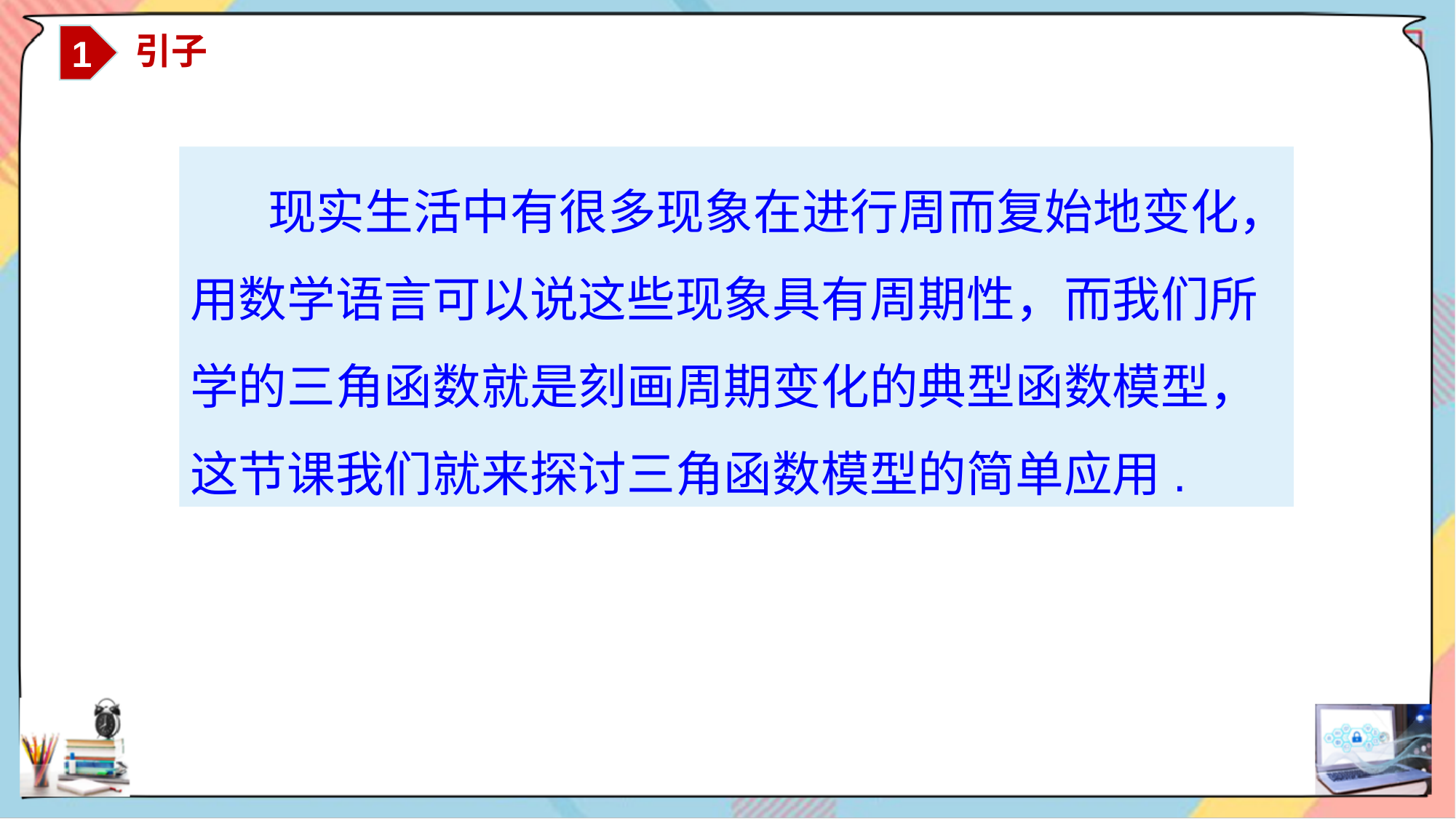

1
 引子
　　  现实生活中有很多现象在进行周而复始地变化，用数学语言可以说这些现象具有周期性，而我们所学的三角函数就是刻画周期变化的典型函数模型，这节课我们就来探讨三角函数模型的简单应用.